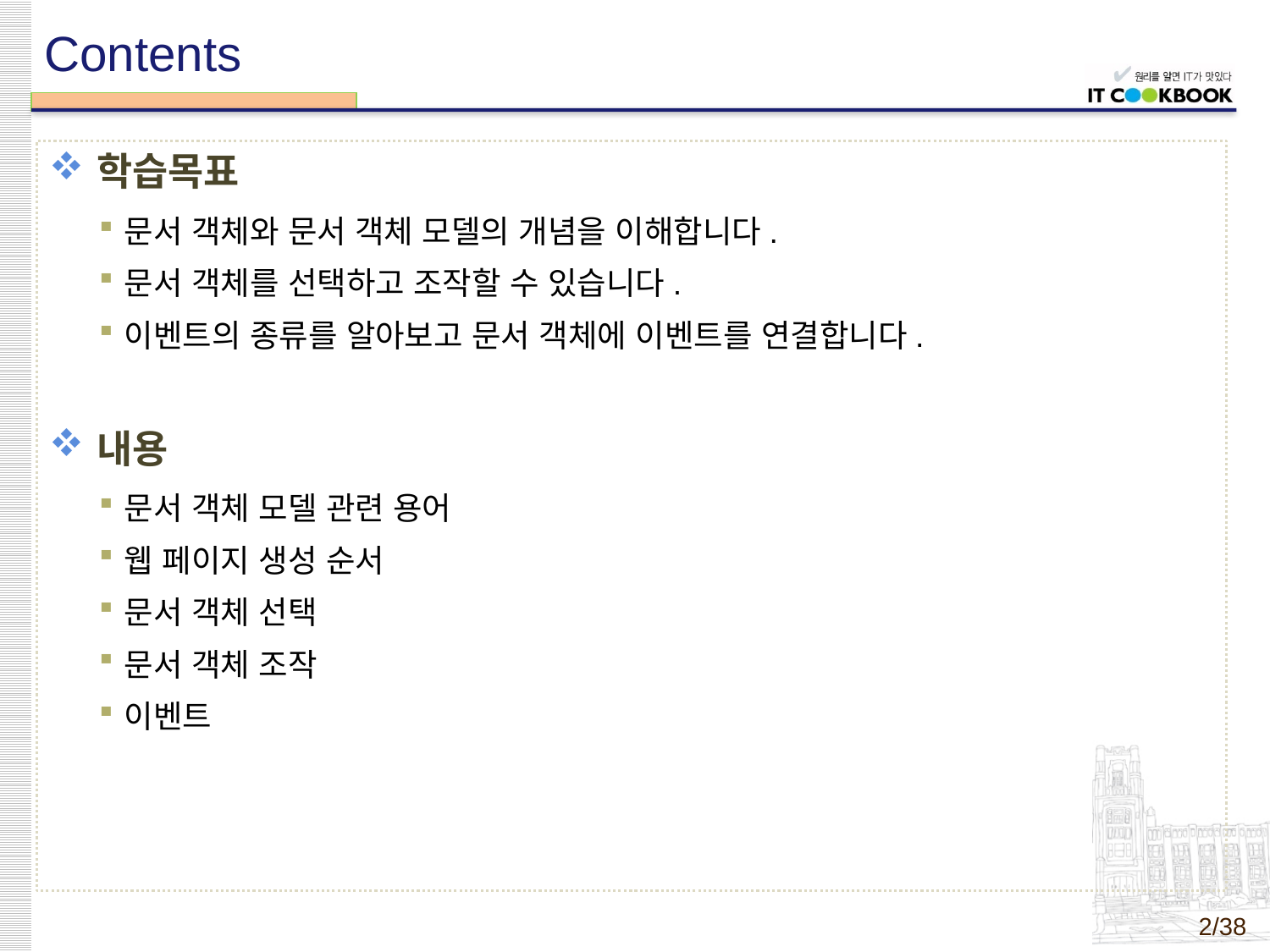

학습목표
문서 객체와 문서 객체 모델의 개념을 이해합니다.
문서 객체를 선택하고 조작할 수 있습니다.
이벤트의 종류를 알아보고 문서 객체에 이벤트를 연결합니다.

내용
문서 객체 모델 관련 용어
웹 페이지 생성 순서
문서 객체 선택
문서 객체 조작
이벤트